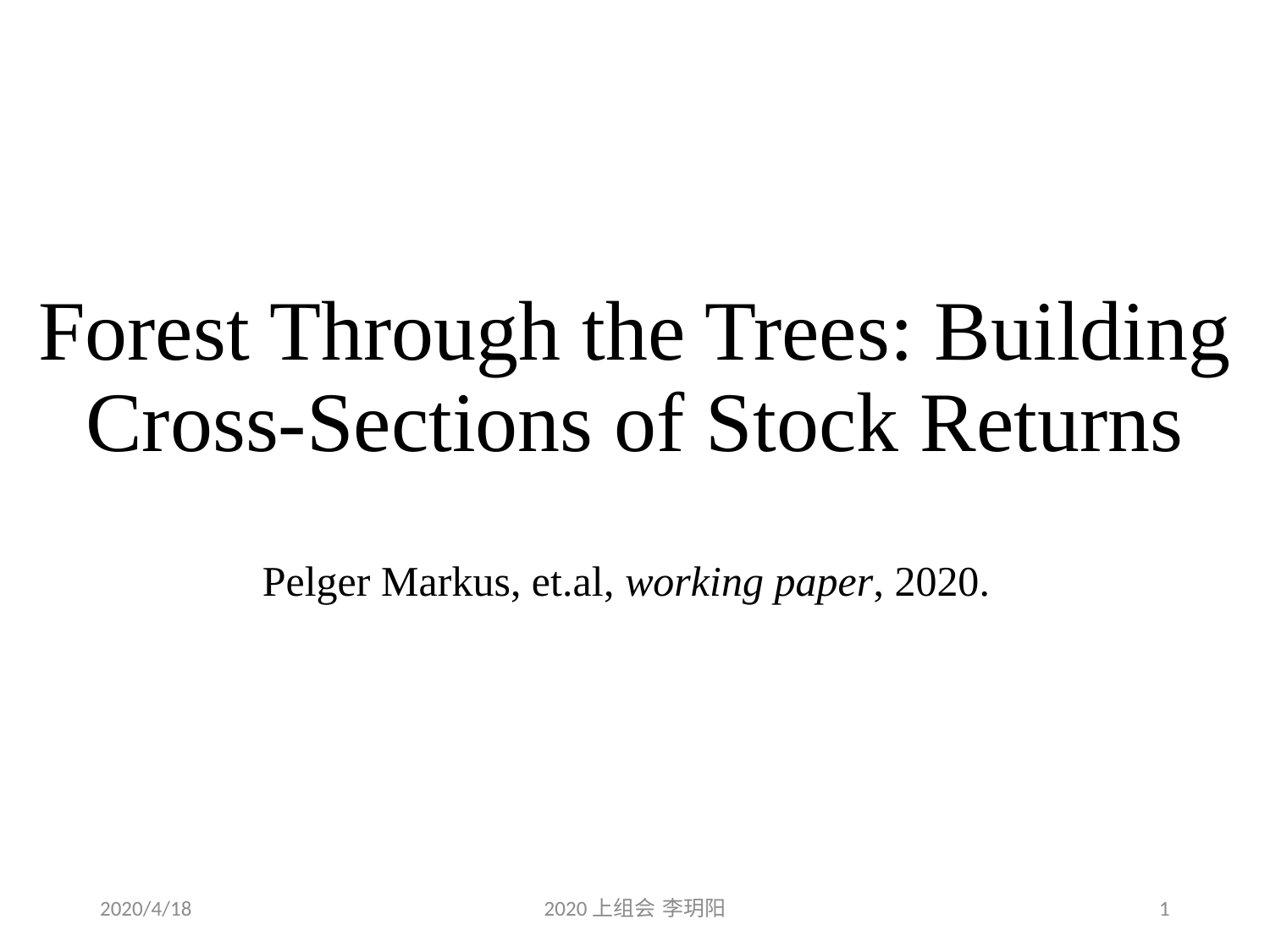

# Forest Through the Trees: Building Cross-Sections of Stock Returns
Pelger Markus, et.al, working paper, 2020.
2020/4/18
2020上组会 李玥阳
1